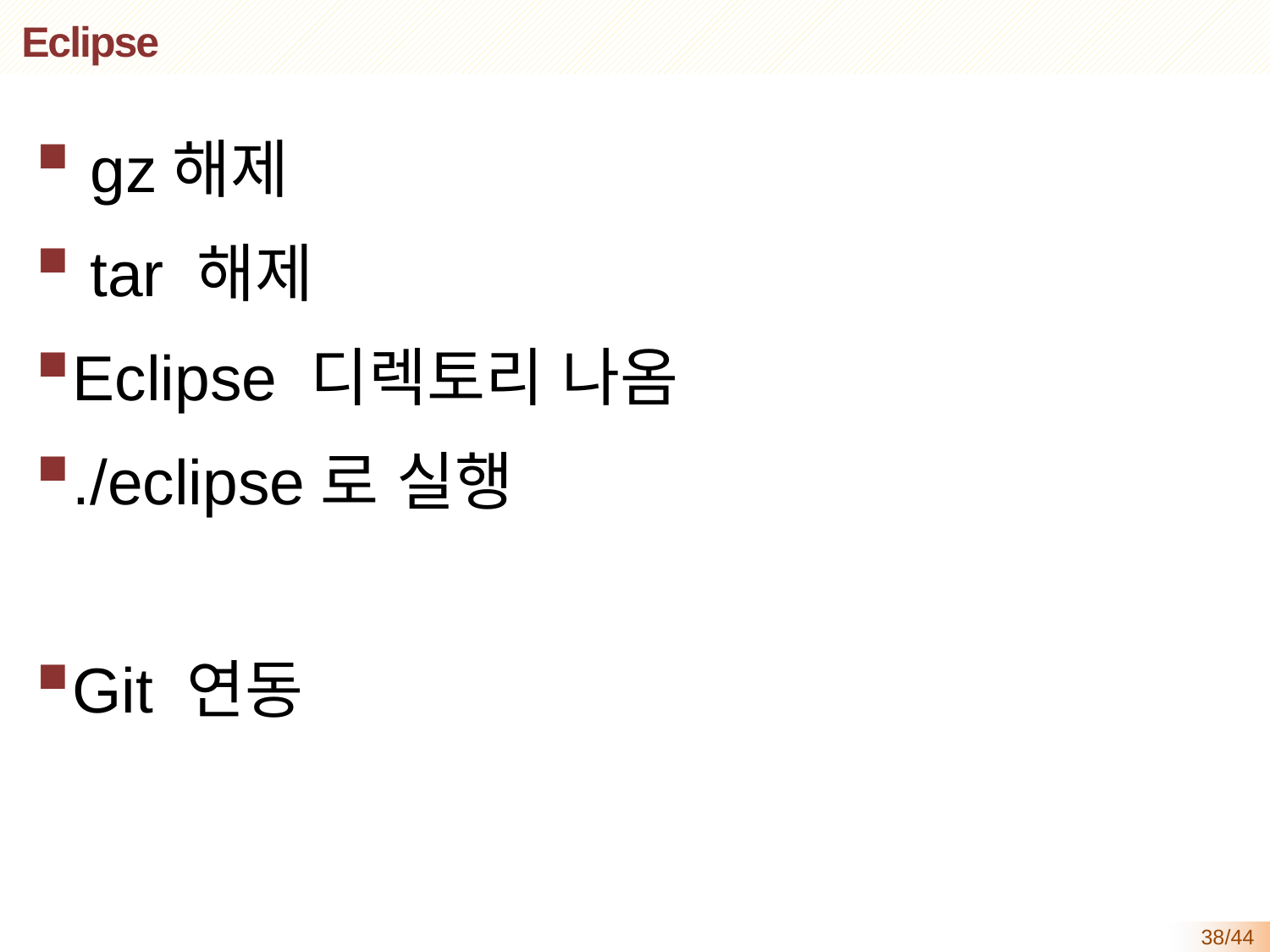

# Eclipse
 gz해제
 tar 해제
Eclipse 디렉토리 나옴
./eclipse로 실행

Git 연동